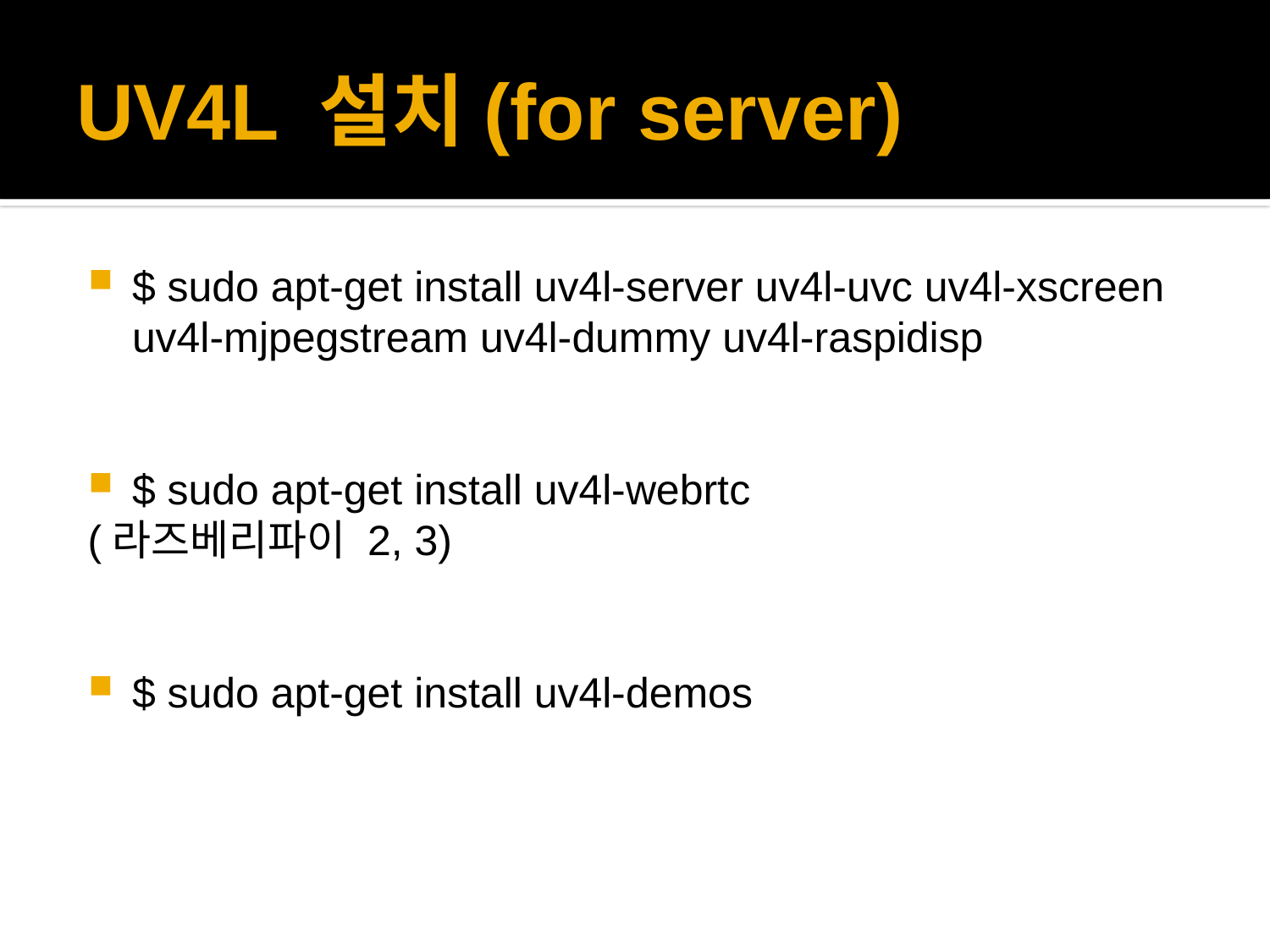

# UV4L 설치(for server)
$ sudo apt-get install uv4l-server uv4l-uvc uv4l-xscreen uv4l-mjpegstream uv4l-dummy uv4l-raspidisp

$ sudo apt-get install uv4l-webrtc
(라즈베리파이 2, 3)

$ sudo apt-get install uv4l-demos